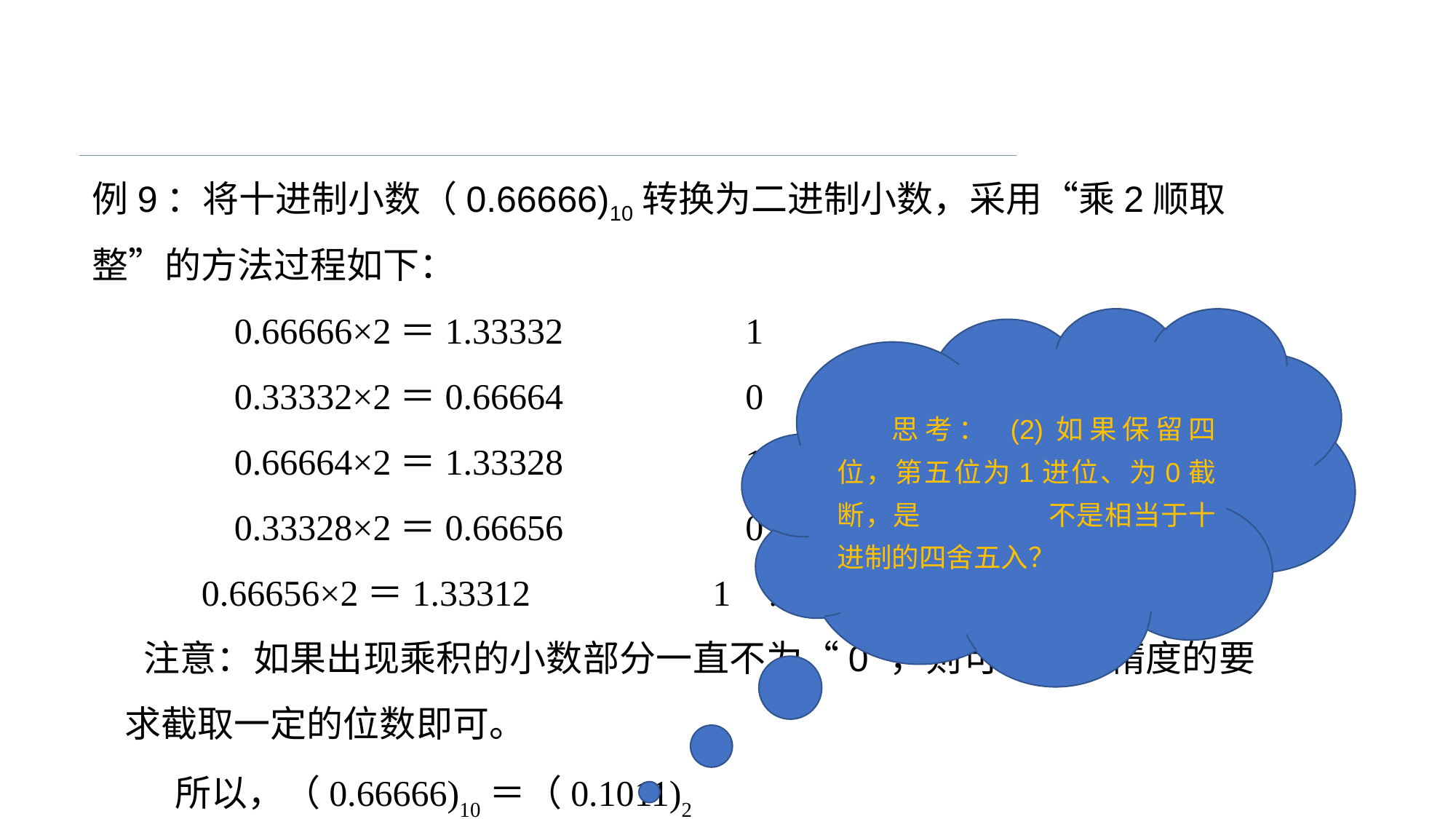

例9：将十进制小数（0.66666)10转换为二进制小数，采用“乘2顺取整”的方法过程如下：
		0.66666×2＝1.33332                    1
		0.33332×2＝0.66664                    0
		0.66664×2＝1.33328                    1
		0.33328×2＝0.66656                    0
            0.66656×2＝1.33312                    1    ……
     注意：如果出现乘积的小数部分一直不为“0”，则可以根据精度的要求截取一定的位数即可。
         所以，（0.66666)10＝（0.1011)2

思考： (2)如果保留四位，第五位为1进位、为0截断，是                   不是相当于十进制的四舍五入？